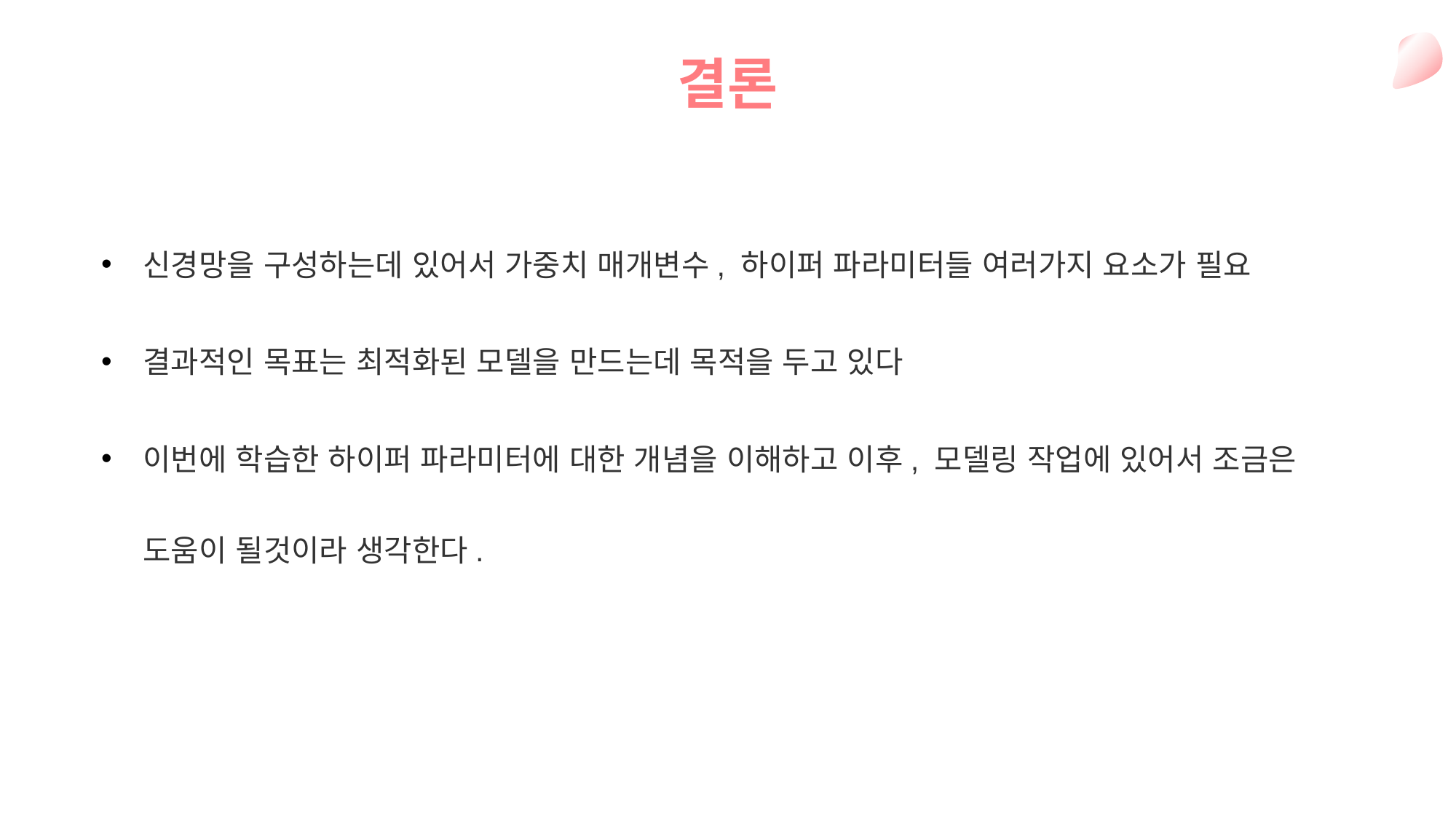

결론
신경망을 구성하는데 있어서 가중치 매개변수, 하이퍼 파라미터들 여러가지 요소가 필요
결과적인 목표는 최적화된 모델을 만드는데 목적을 두고 있다
이번에 학습한 하이퍼 파라미터에 대한 개념을 이해하고 이후, 모델링 작업에 있어서 조금은 도움이 될것이라 생각한다.